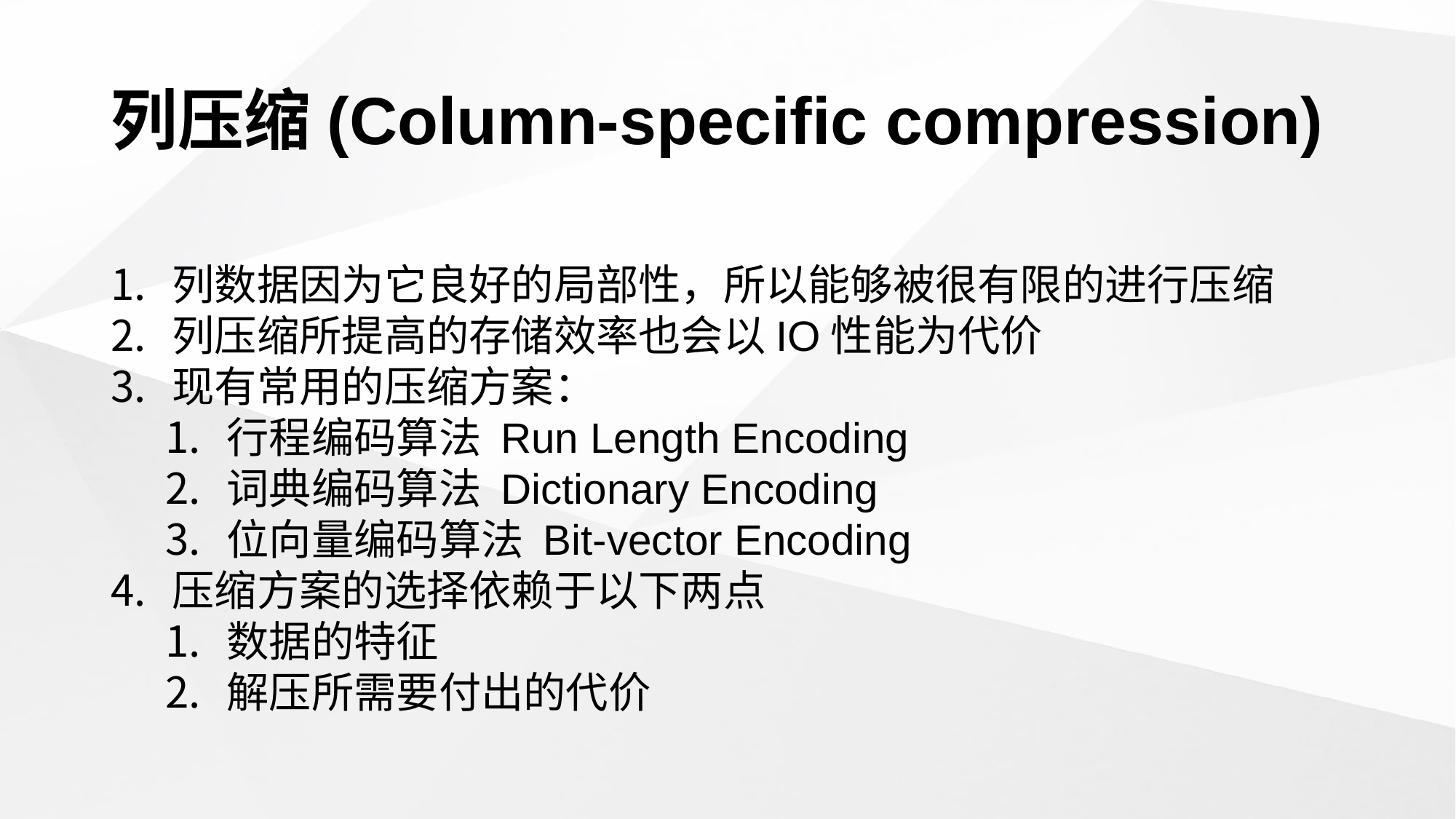

# 列压缩(Column-specific compression)
列数据因为它良好的局部性，所以能够被很有限的进行压缩
列压缩所提高的存储效率也会以IO性能为代价
现有常用的压缩方案：
行程编码算法 Run Length Encoding
词典编码算法 Dictionary Encoding
位向量编码算法 Bit-vector Encoding
压缩方案的选择依赖于以下两点
数据的特征
解压所需要付出的代价